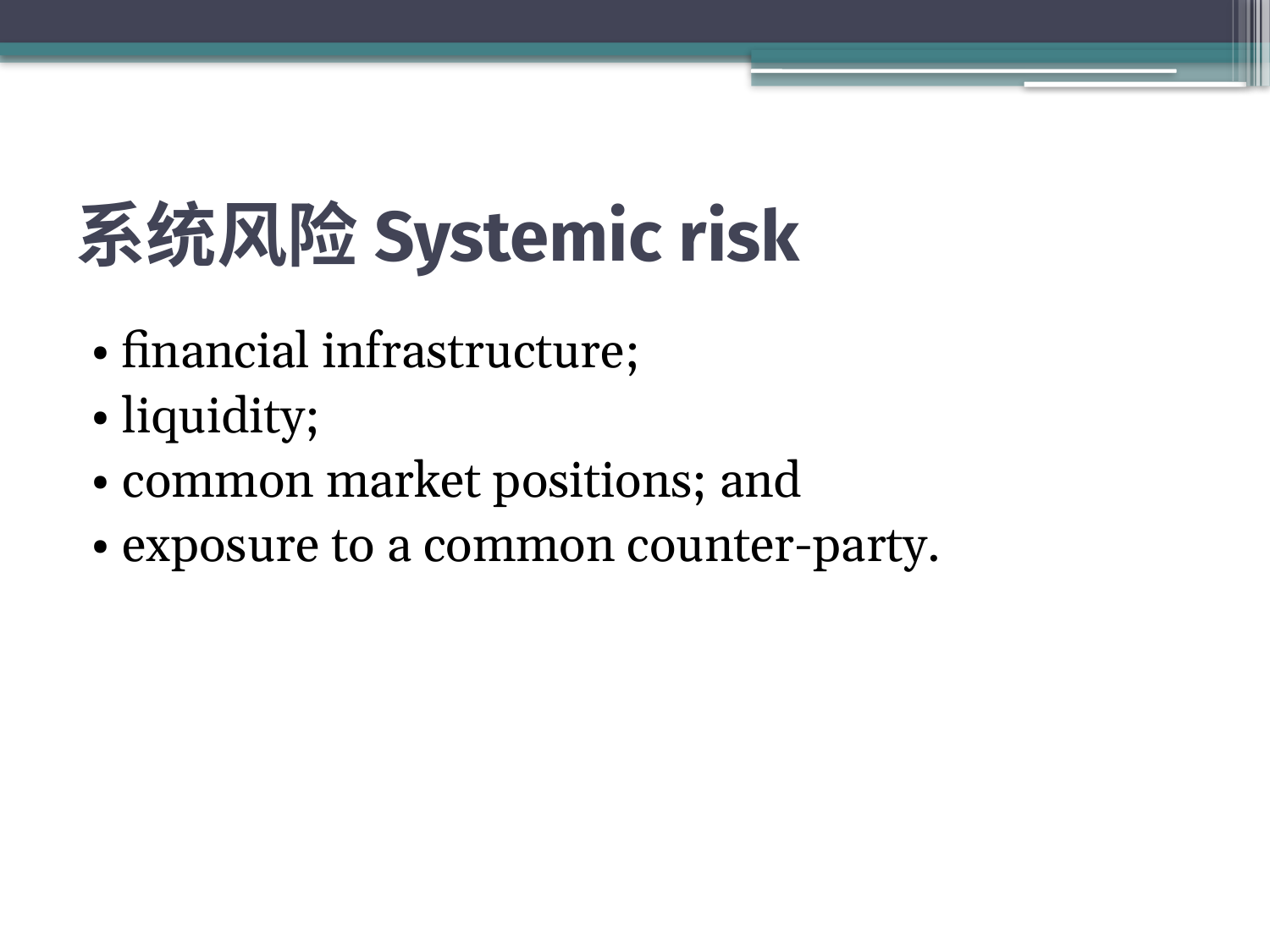

# 系统风险Systemic risk
• financial infrastructure;
• liquidity;
• common market positions; and
• exposure to a common counter-party.